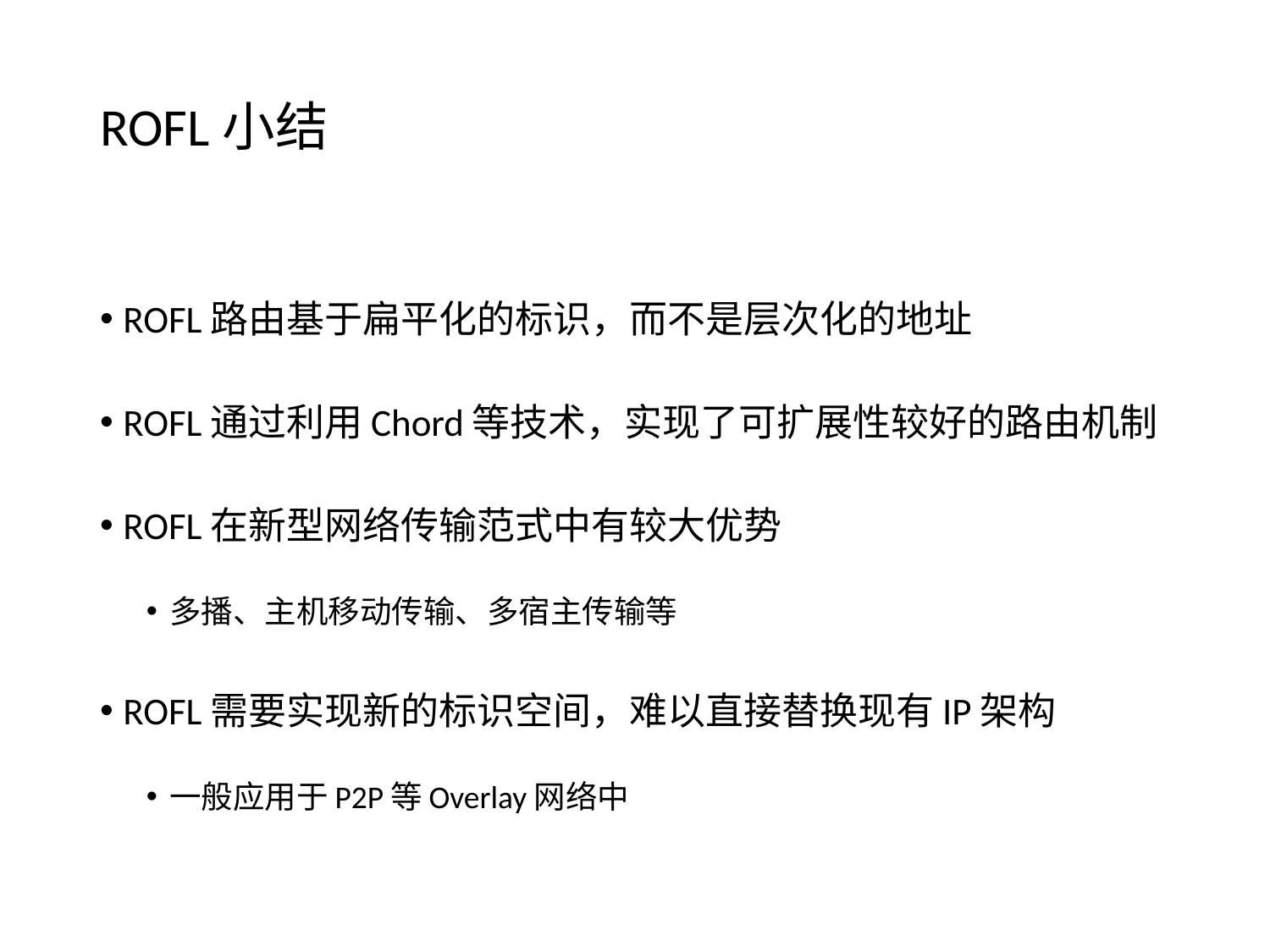

# ROFL小结
ROFL路由基于扁平化的标识，而不是层次化的地址
ROFL通过利用Chord等技术，实现了可扩展性较好的路由机制
ROFL在新型网络传输范式中有较大优势
多播、主机移动传输、多宿主传输等
ROFL需要实现新的标识空间，难以直接替换现有IP架构
一般应用于P2P等Overlay网络中
69